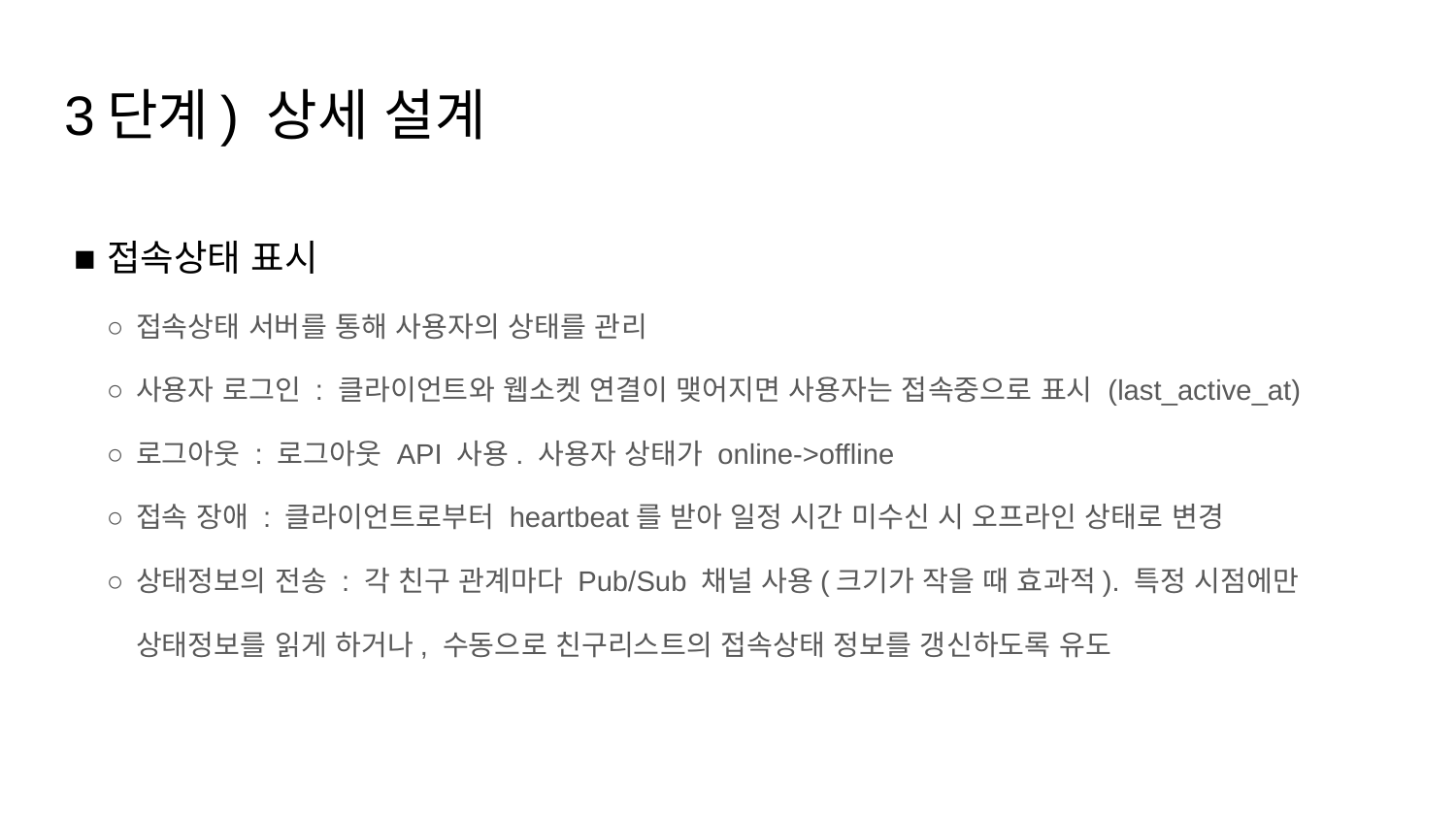

# 3단계) 상세 설계
접속상태 표시
접속상태 서버를 통해 사용자의 상태를 관리
사용자 로그인 : 클라이언트와 웹소켓 연결이 맺어지면 사용자는 접속중으로 표시 (last_active_at)
로그아웃 : 로그아웃 API 사용. 사용자 상태가 online->offline
접속 장애 : 클라이언트로부터 heartbeat를 받아 일정 시간 미수신 시 오프라인 상태로 변경
상태정보의 전송 : 각 친구 관계마다 Pub/Sub 채널 사용(크기가 작을 때 효과적). 특정 시점에만 상태정보를 읽게 하거나, 수동으로 친구리스트의 접속상태 정보를 갱신하도록 유도